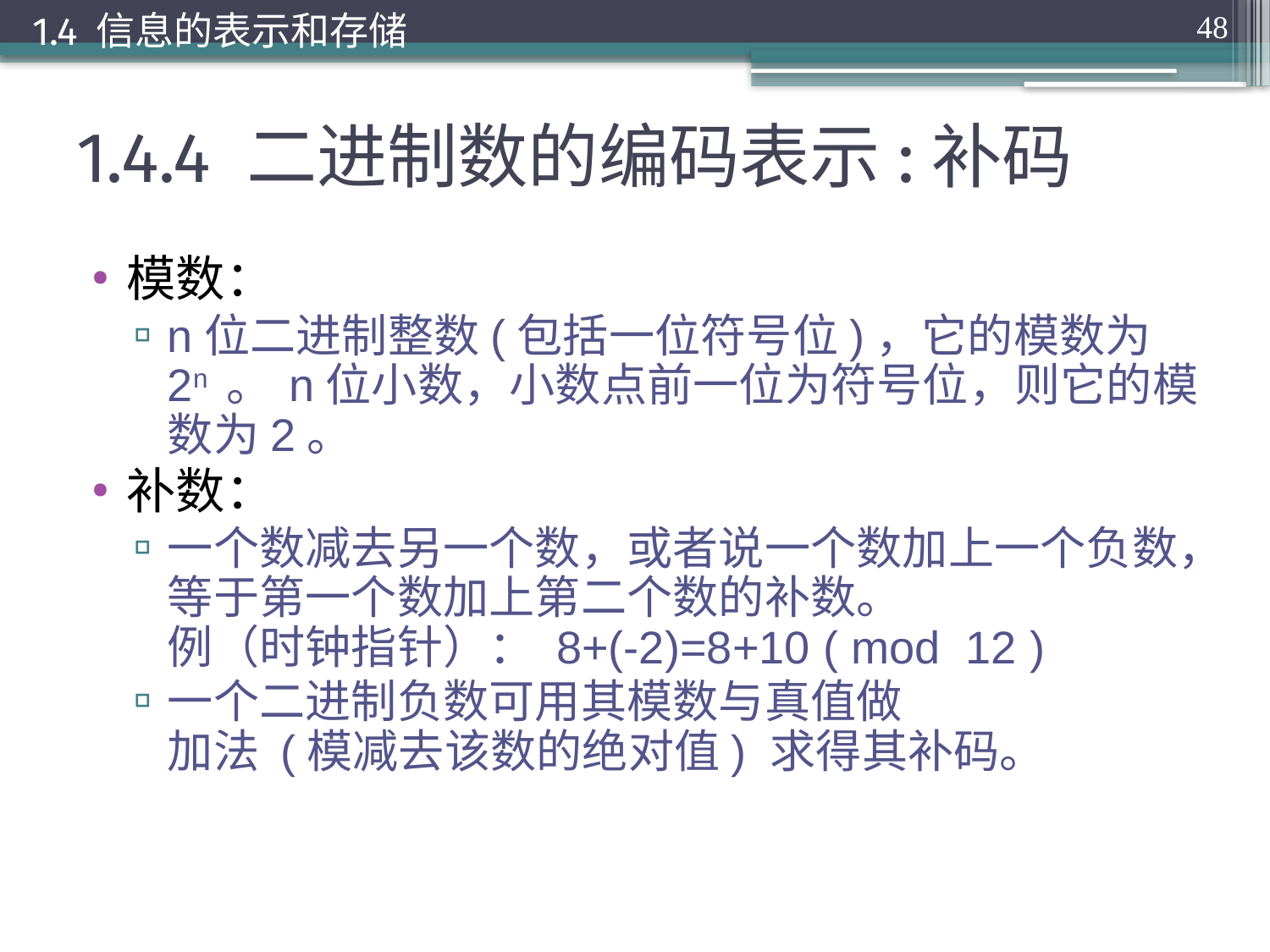

1.4 信息的表示和存储
48
# 1.4.4 二进制数的编码表示:补码
模数：
n位二进制整数(包括一位符号位)，它的模数为 2n 。 n位小数，小数点前一位为符号位，则它的模数为2。
补数：
一个数减去另一个数，或者说一个数加上一个负数，等于第一个数加上第二个数的补数。
例（时钟指针）： 8+(-2)=8+10 ( mod  12 )
一个二进制负数可用其模数与真值做
加法 (模减去该数的绝对值) 求得其补码。